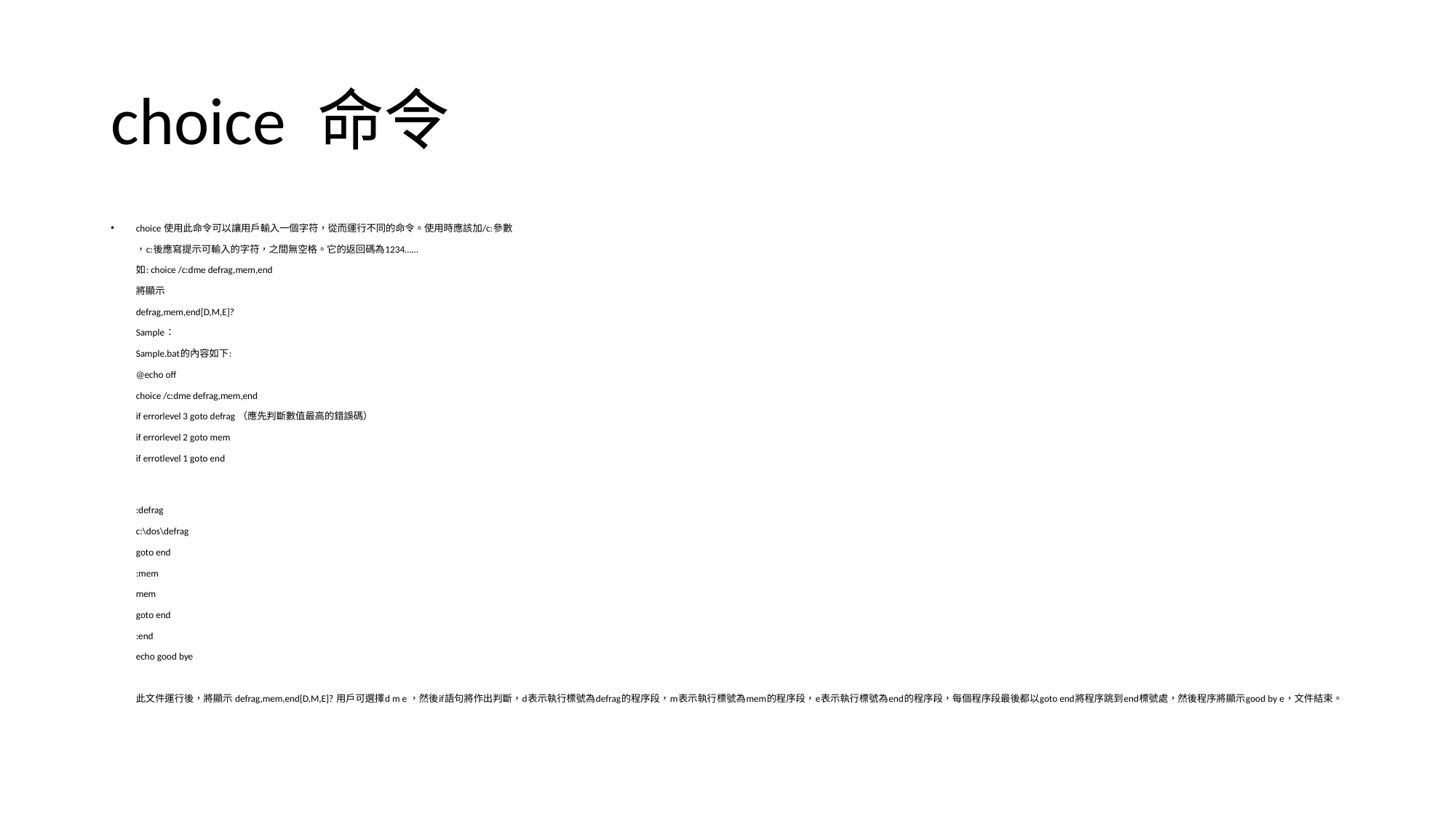

# choice 命令
choice 使用此命令可以讓用戶輸入一個字符，從而運行不同的命令。使用時應該加/c:參數
 
，c:後應寫提示可輸入的字符，之間無空格。它的返回碼為1234……
 
如: choice /c:dme defrag,mem,end
 
將顯示
 
defrag,mem,end[D,M,E]?
 
Sample：
 
Sample.bat的內容如下:
 
@echo off
 
choice /c:dme defrag,mem,end
 
if errorlevel 3 goto defrag （應先判斷數值最高的錯誤碼）
 
if errorlevel 2 goto mem
 
if errotlevel 1 goto end
 
 
 
 
:defrag
 
c:\dos\defrag
 
goto end
 
:mem
 
mem
 
goto end
 
:end
 
echo good bye
 
 
 
此文件運行後，將顯示 defrag,mem,end[D,M,E]? 用戶可選擇d m e ，然後if語句將作出判斷，d表示執行標號為defrag的程序段，m表示執行標號為mem的程序段，e表示執行標號為end的程序段，每個程序段最後都以goto end將程序跳到end標號處，然後程序將顯示good by e，文件結束。